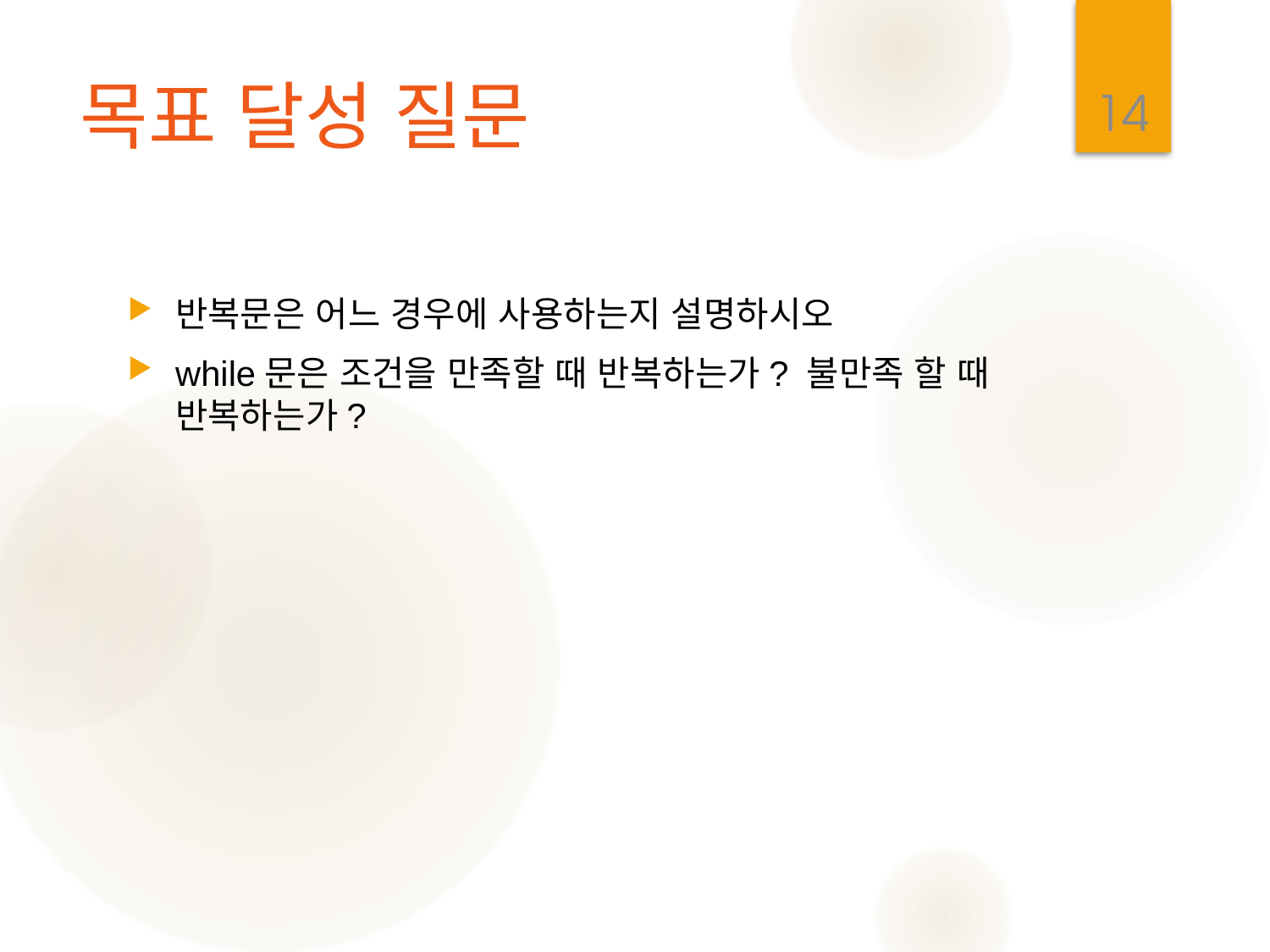

14
# 목표 달성 질문
반복문은 어느 경우에 사용하는지 설명하시오
while문은 조건을 만족할 때 반복하는가? 불만족 할 때 반복하는가?